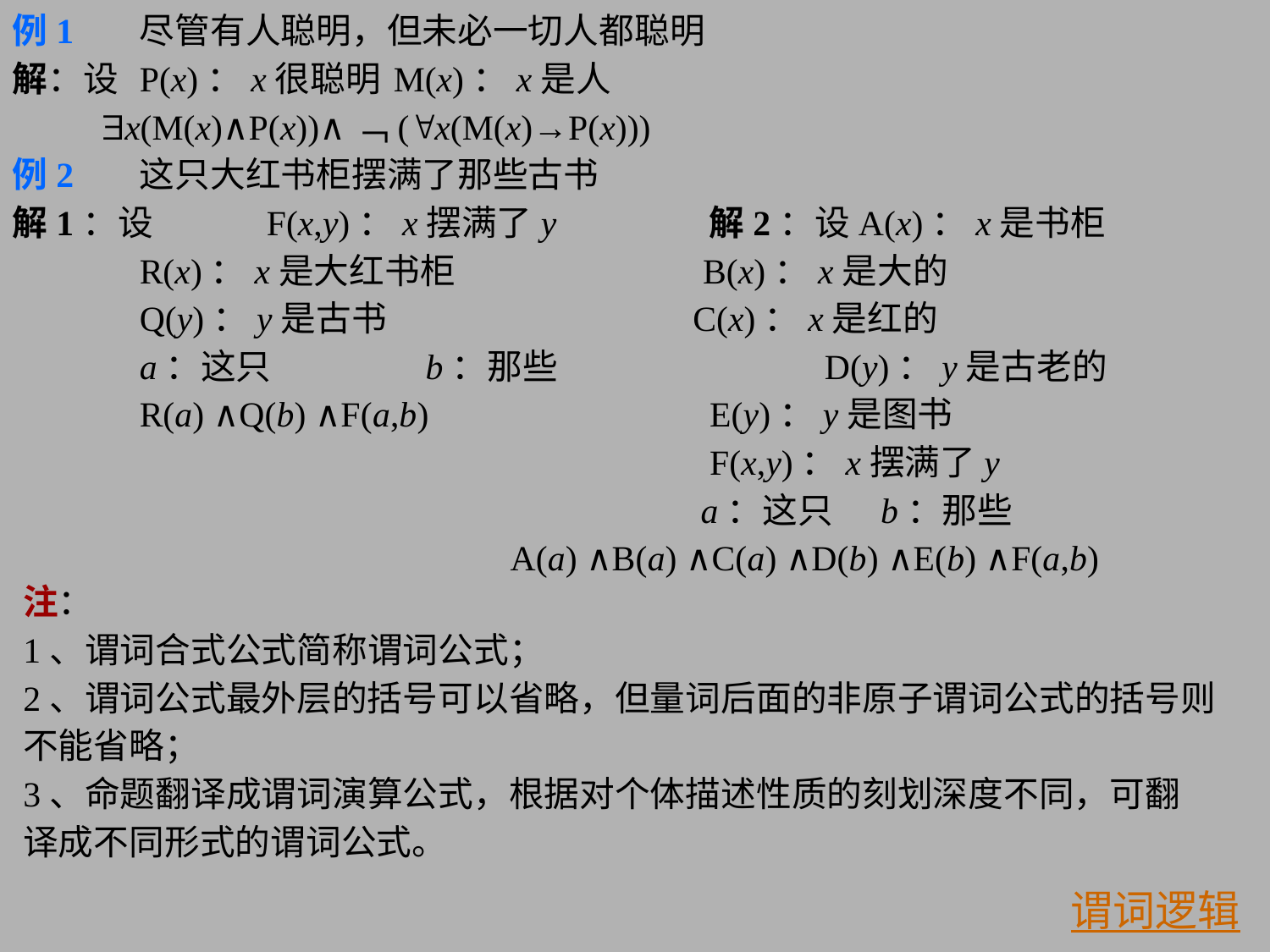

例1	尽管有人聪明，但未必一切人都聪明
解：设	P(x)：x很聪明	M(x)：x是人
          ∃x(M(x)∧P(x))∧﹁(∀x(M(x)→P(x)))
例2	这只大红书柜摆满了那些古书
解1：设	F(x,y)：x摆满了y	      解2：设A(x)：x是书柜
	R(x)：x是大红书柜		      B(x)：x是大的
	Q(y)：y是古书                                      C(x)：x是红的
	a：这只	   b：那些                                 D(y)：y是古老的
	R(a) ∧Q(b) ∧F(a,b)		       E(y)：y是图书
					       F(x,y)：x摆满了y
					      a：这只     b：那些
                                                        A(a) ∧B(a) ∧C(a) ∧D(b) ∧E(b) ∧F(a,b)
注：
1、谓词合式公式简称谓词公式；
2、谓词公式最外层的括号可以省略，但量词后面的非原子谓词公式的括号则
不能省略；
3、命题翻译成谓词演算公式，根据对个体描述性质的刻划深度不同，可翻
译成不同形式的谓词公式。
谓词逻辑